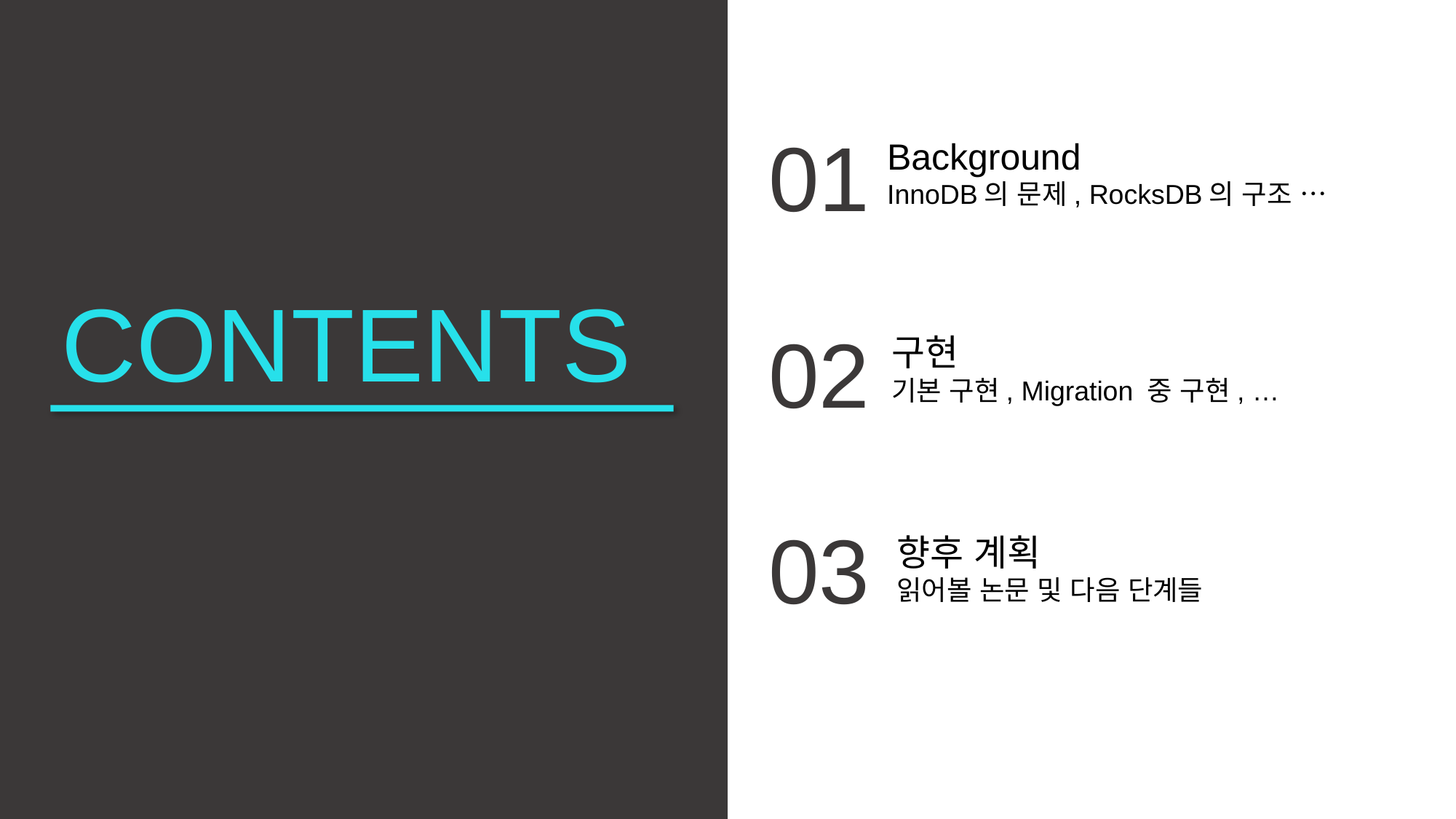

01
Background
InnoDB의 문제, RocksDB의 구조 …
CONTENTS
02
구현
기본 구현, Migration 중 구현, …

03
향후 계획
읽어볼 논문 및 다음 단계들